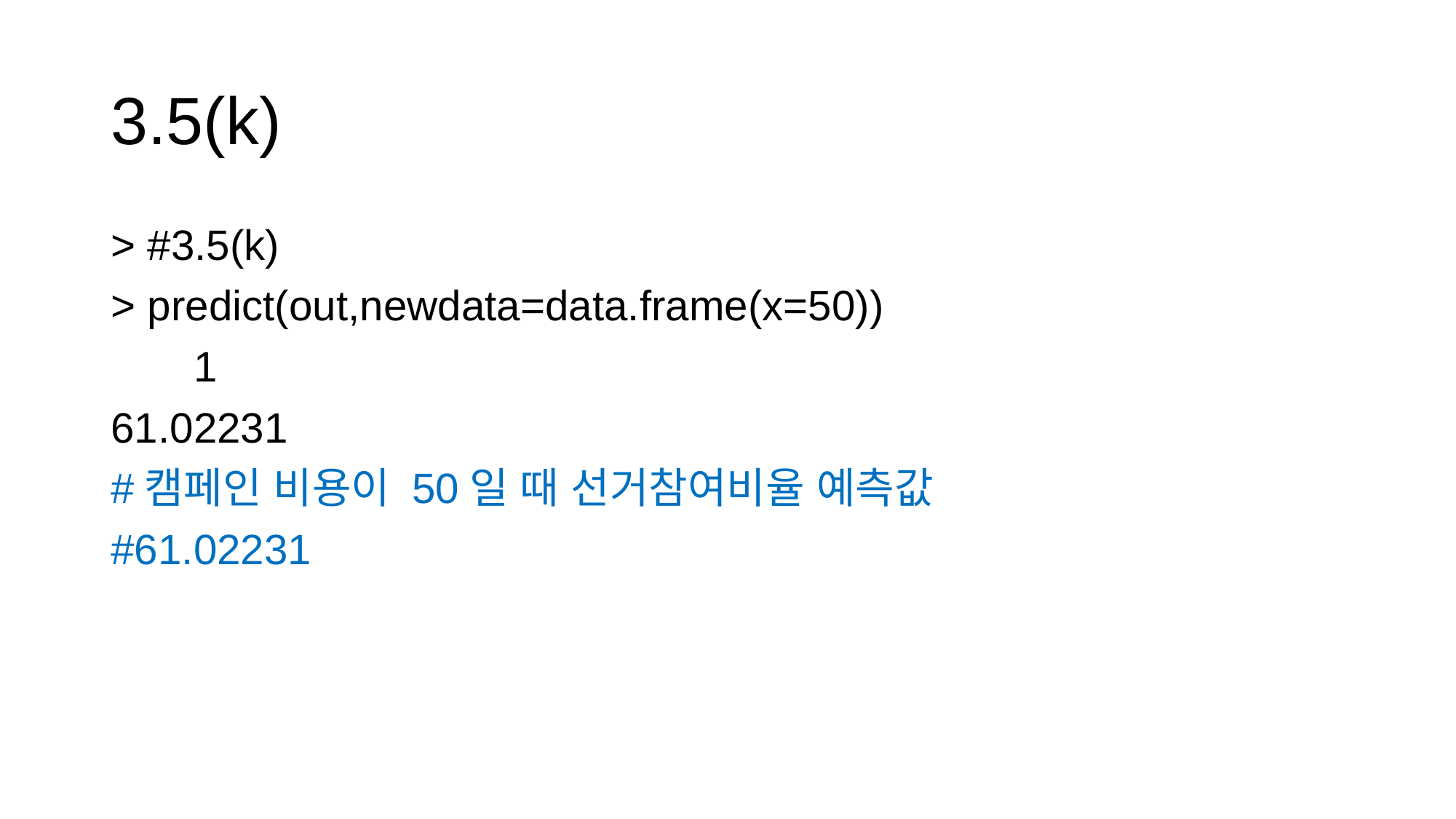

# 3.5(k)
> #3.5(k)
> predict(out,newdata=data.frame(x=50))
       1
61.02231
#캠페인 비용이 50일 때 선거참여비율 예측값
#61.02231